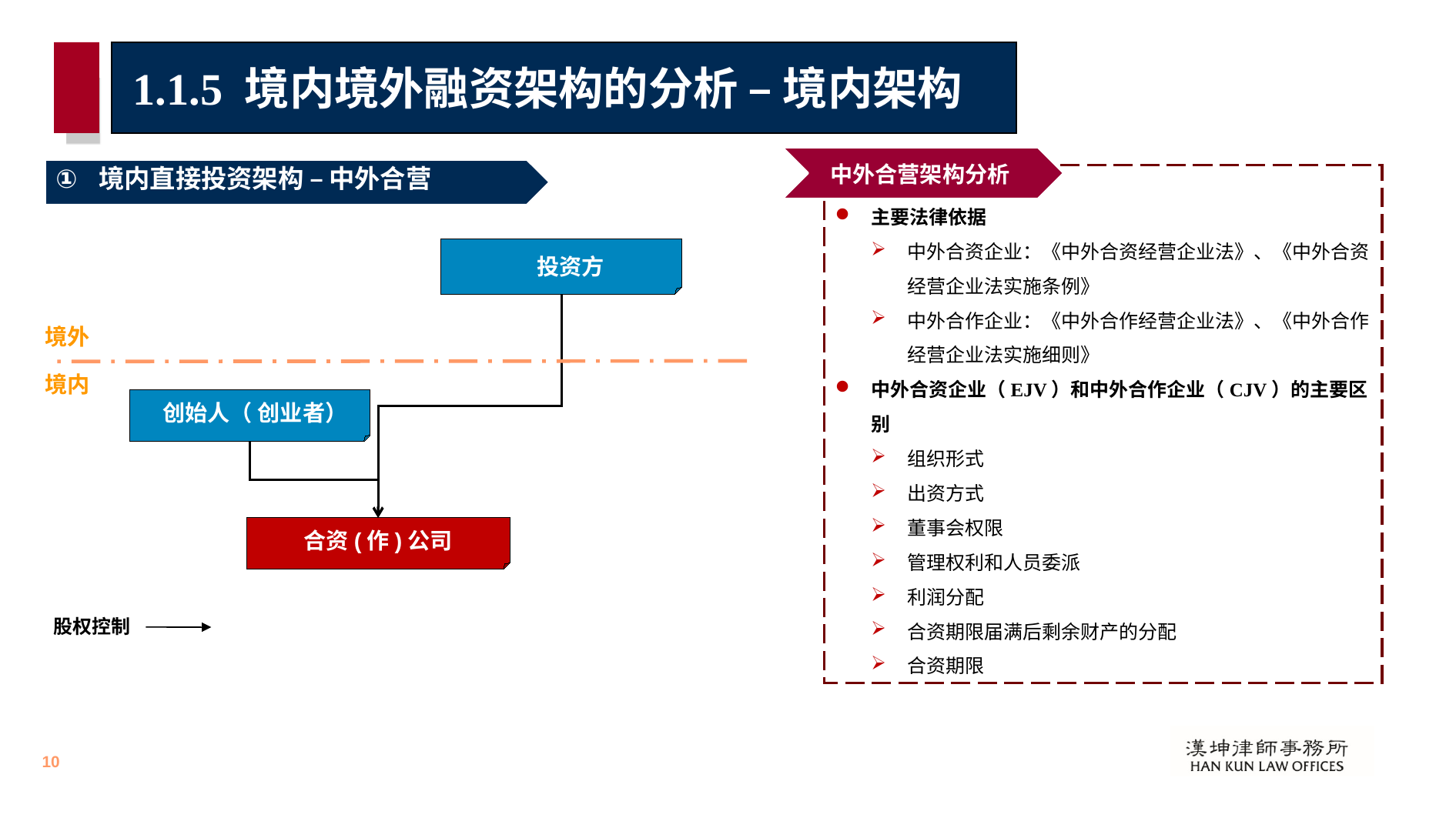

# 1.1.5 境内境外融资架构的分析 – 境内架构

中外合营架构分析
境内直接投资架构 – 中外合营

主要法律依据
中外合资企业：《中外合资经营企业法》、《中外合资经营企业法实施条例》
中外合作企业：《中外合作经营企业法》、《中外合作经营企业法实施细则》
中外合资企业（EJV）和中外合作企业（CJV）的主要区别
组织形式
出资方式
董事会权限
管理权利和人员委派
利润分配
合资期限届满后剩余财产的分配
合资期限
  投资方
境外

境内
 创始人（ 创业者）
合资(作)公司
股权控制